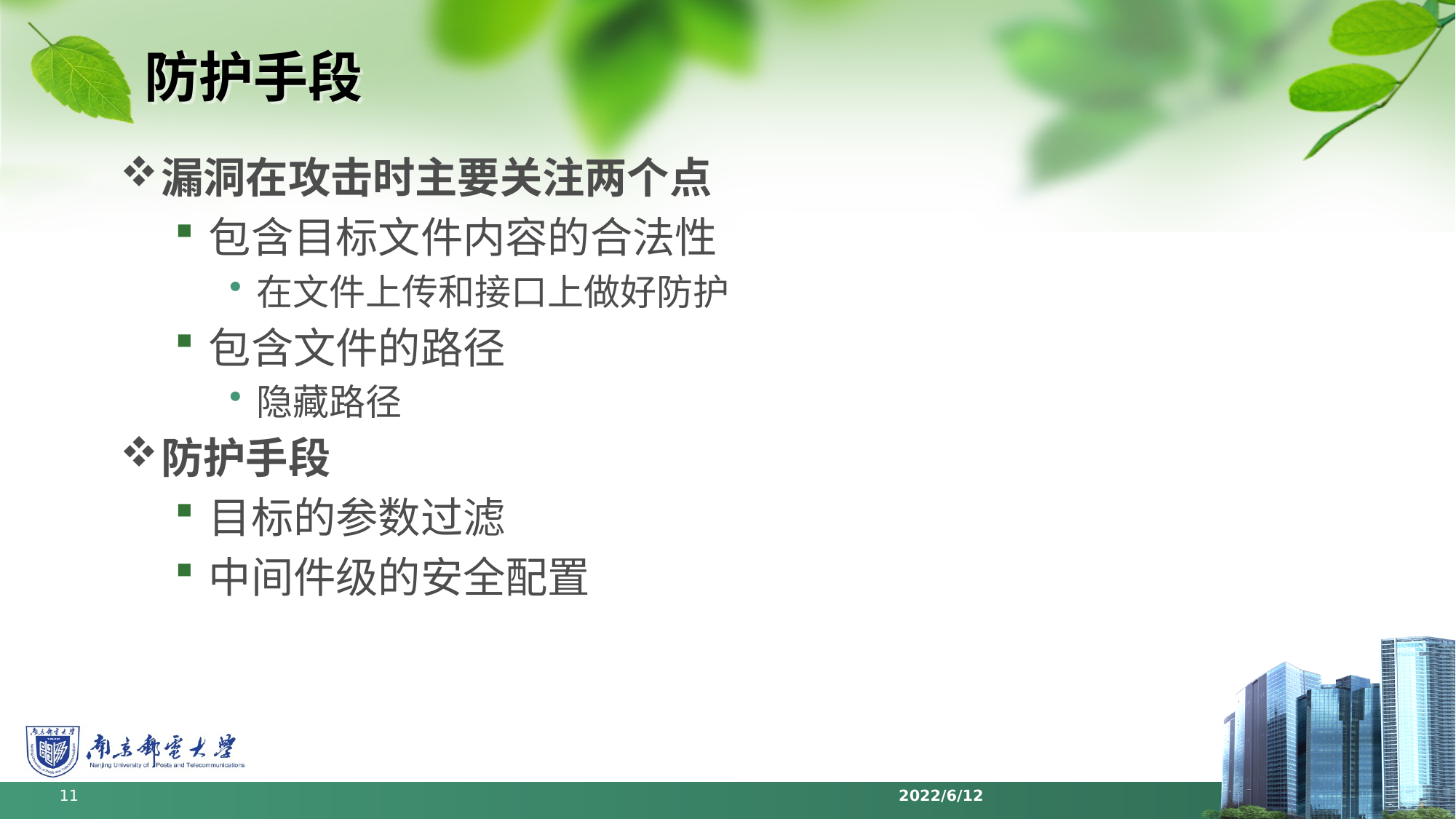

# 防护手段
漏洞在攻击时主要关注两个点
包含目标文件内容的合法性
在文件上传和接口上做好防护
包含文件的路径
隐藏路径
防护手段
目标的参数过滤
中间件级的安全配置
11
2022/6/12